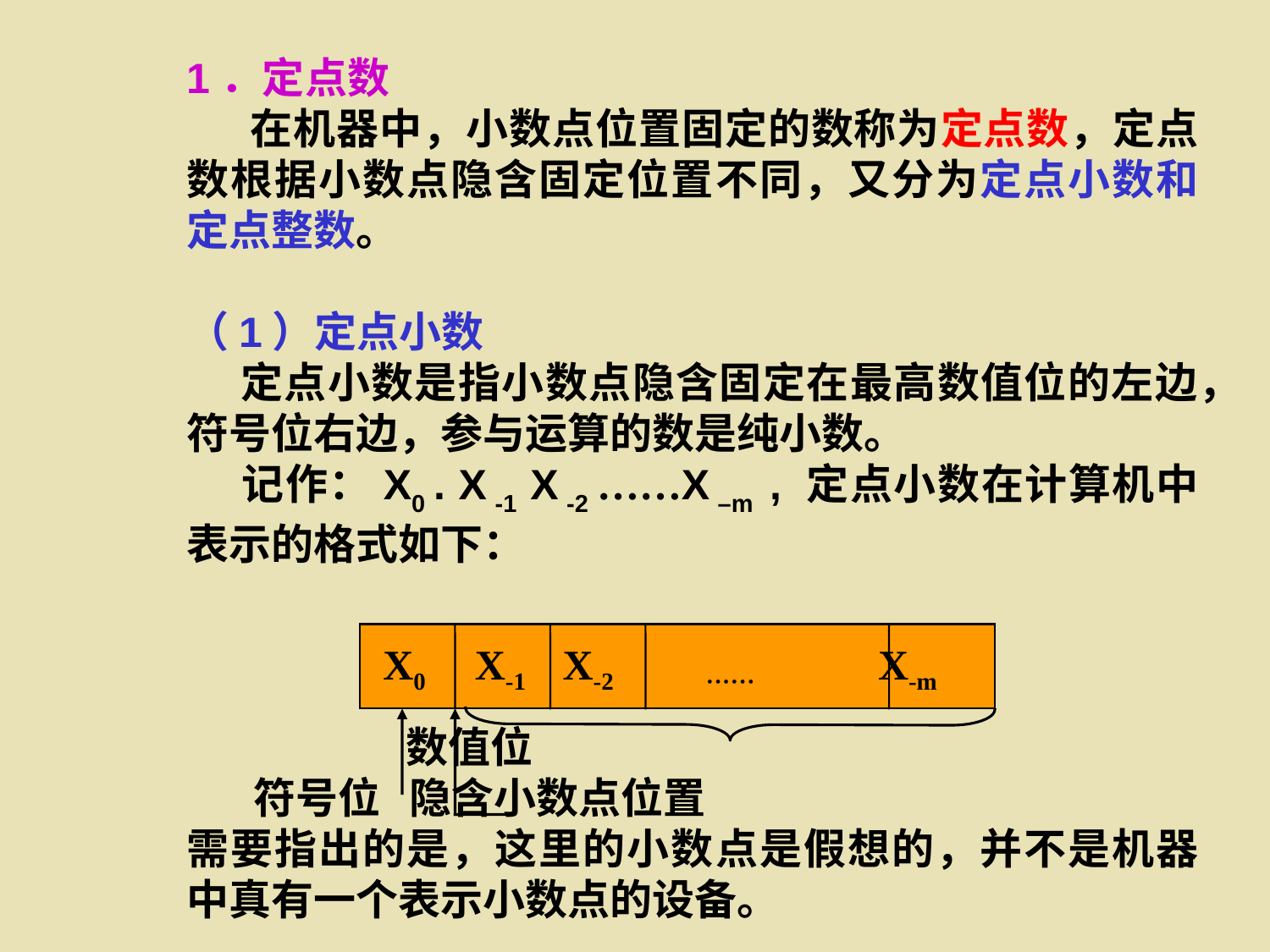

1．定点数
　  在机器中，小数点位置固定的数称为定点数，定点数根据小数点隐含固定位置不同，又分为定点小数和定点整数。

（1）定点小数
    定点小数是指小数点隐含固定在最高数值位的左边，符号位右边，参与运算的数是纯小数。
    记作：X0 . X -1 X -2 ……X –m  , 定点小数在计算机中表示的格式如下：

                      数值位
      符号位   隐含小数点位置
需要指出的是，这里的小数点是假想的，并不是机器中真有一个表示小数点的设备。

 X0        X-1      X-2               ······                    X-m